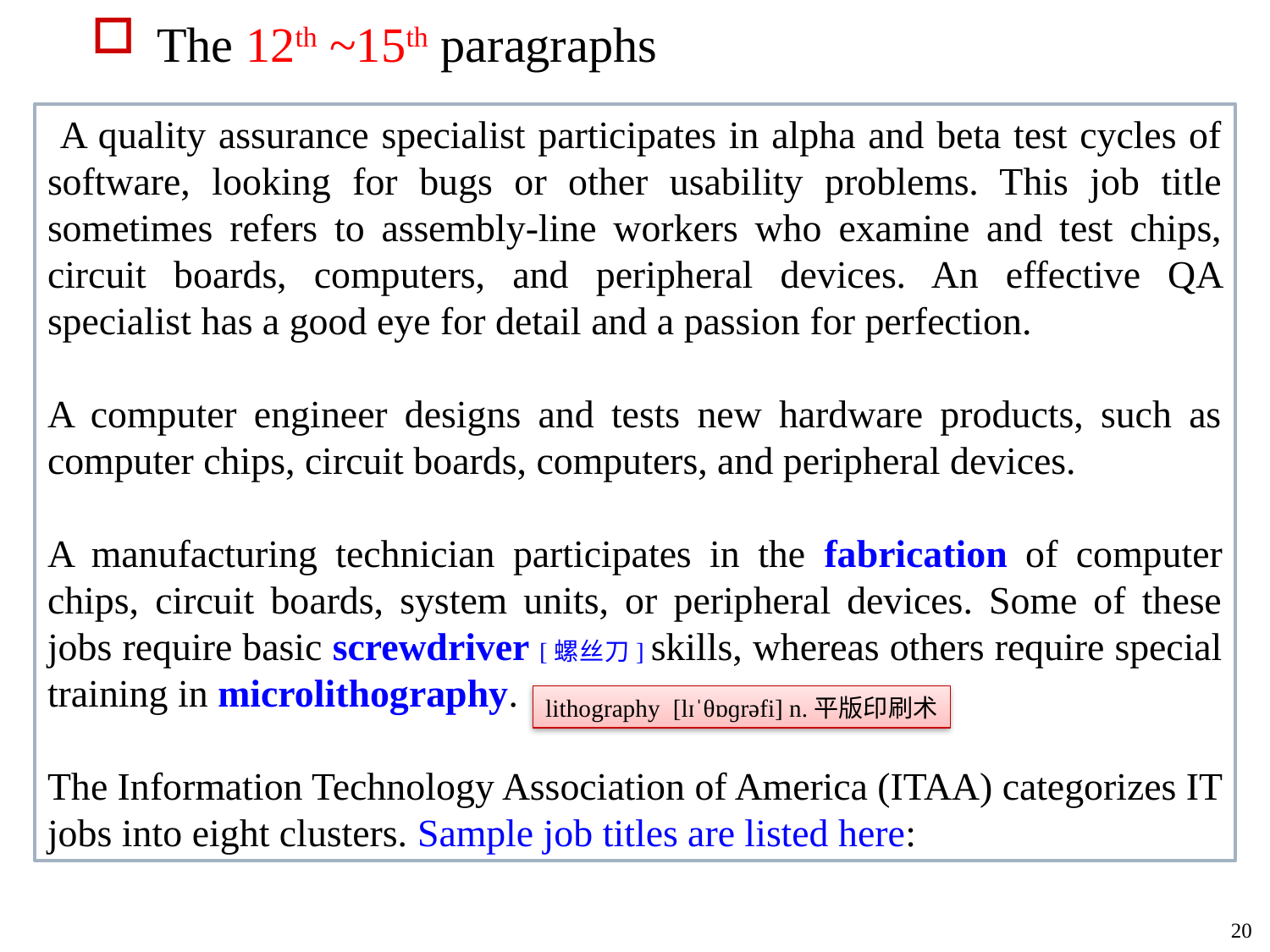

The 12th ~15th paragraphs
 A quality assurance specialist participates in alpha and beta test cycles of software, looking for bugs or other usability problems. This job title sometimes refers to assembly-line workers who examine and test chips, circuit boards, computers, and peripheral devices. An effective QA specialist has a good eye for detail and a passion for perfection.

A computer engineer designs and tests new hardware products, such as computer chips, circuit boards, computers, and peripheral devices.

A manufacturing technician participates in the fabrication of computer chips, circuit boards, system units, or peripheral devices. Some of these jobs require basic screwdriver [螺丝刀] skills, whereas others require special training in microlithography.

The Information Technology Association of America (ITAA) categorizes IT jobs into eight clusters. Sample job titles are listed here:
lithography  [lɪˈθɒɡrəfi] n.平版印刷术
20